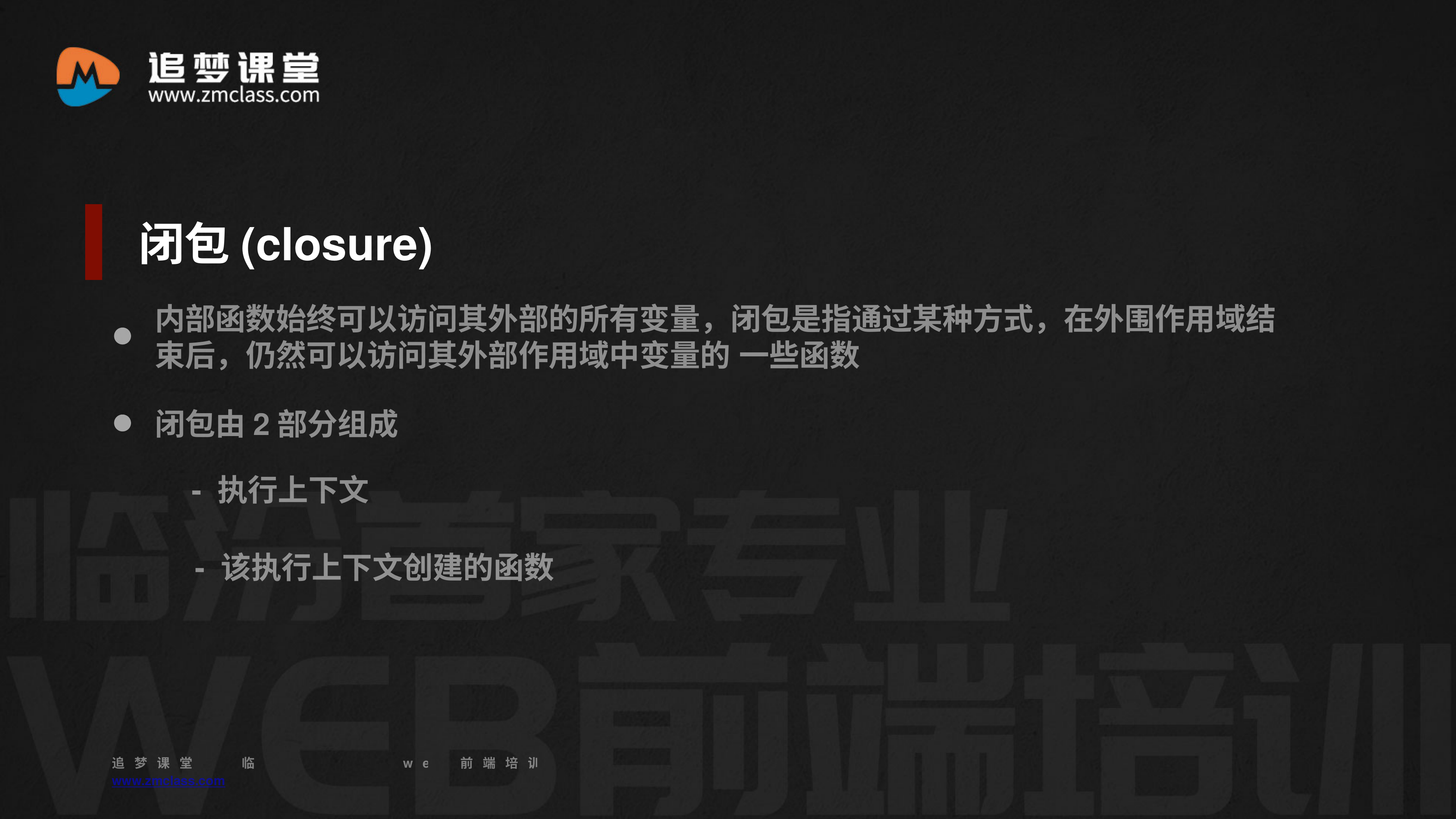

闭包(closure)
内部函数始终可以访问其外部的所有变量，闭包是指通过某种方式，在外围作用域结束后，仍然可以访问其外部作用域中变量的 一些函数

闭包由2部分组成

 - 执行上下文
- 该执行上下文创建的函数
追梦课堂   临汾首家专业的web前端培训机构                                                          www.zmclass.com
47